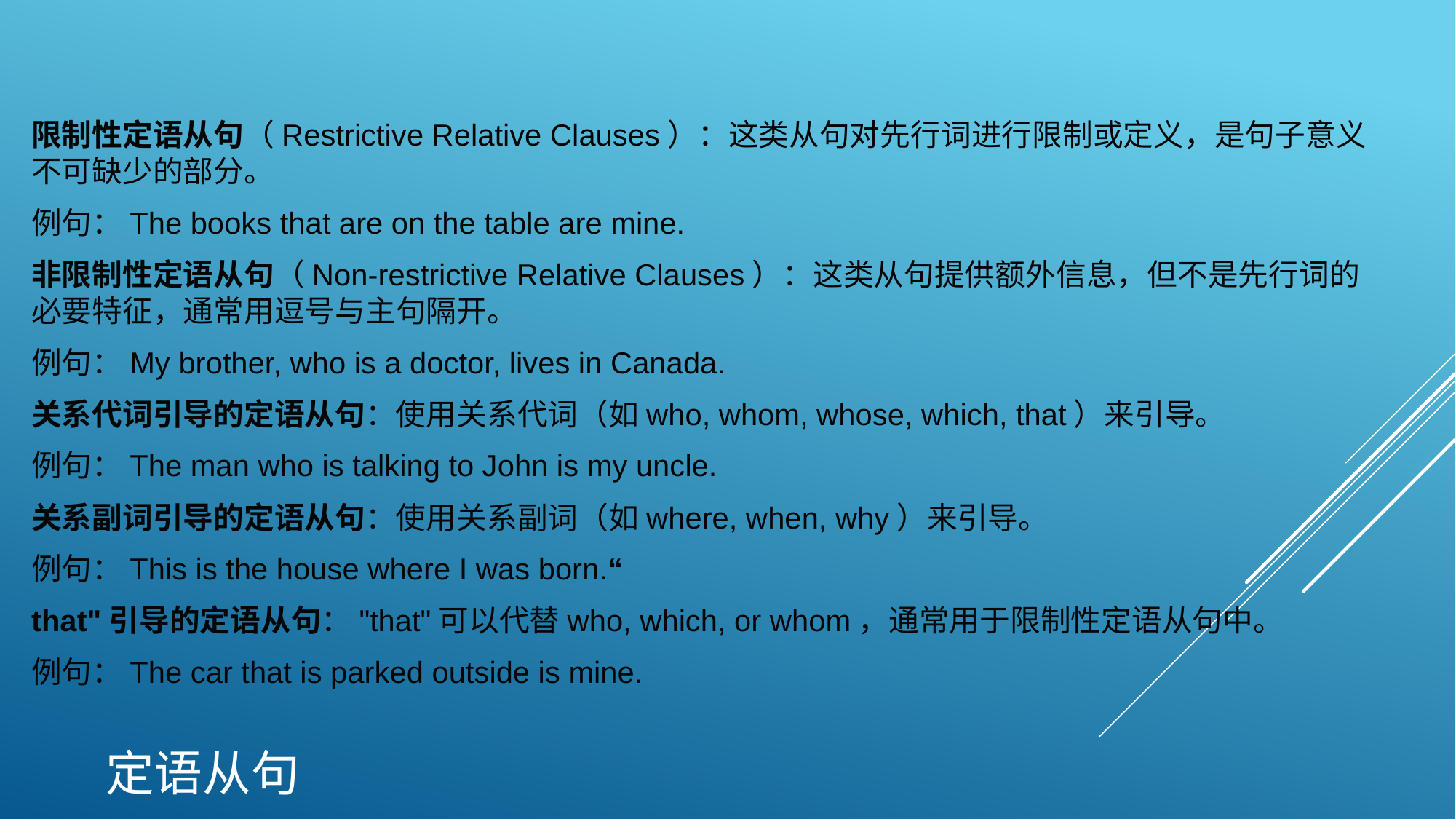

限制性定语从句（Restrictive Relative Clauses）：这类从句对先行词进行限制或定义，是句子意义不可缺少的部分。
例句：The books that are on the table are mine.
非限制性定语从句（Non-restrictive Relative Clauses）：这类从句提供额外信息，但不是先行词的必要特征，通常用逗号与主句隔开。
例句：My brother, who is a doctor, lives in Canada.
关系代词引导的定语从句：使用关系代词（如who, whom, whose, which, that）来引导。
例句：The man who is talking to John is my uncle.
关系副词引导的定语从句：使用关系副词（如where, when, why）来引导。
例句：This is the house where I was born.“
that"引导的定语从句："that"可以代替who, which, or whom，通常用于限制性定语从句中。
例句：The car that is parked outside is mine.
# 定语从句